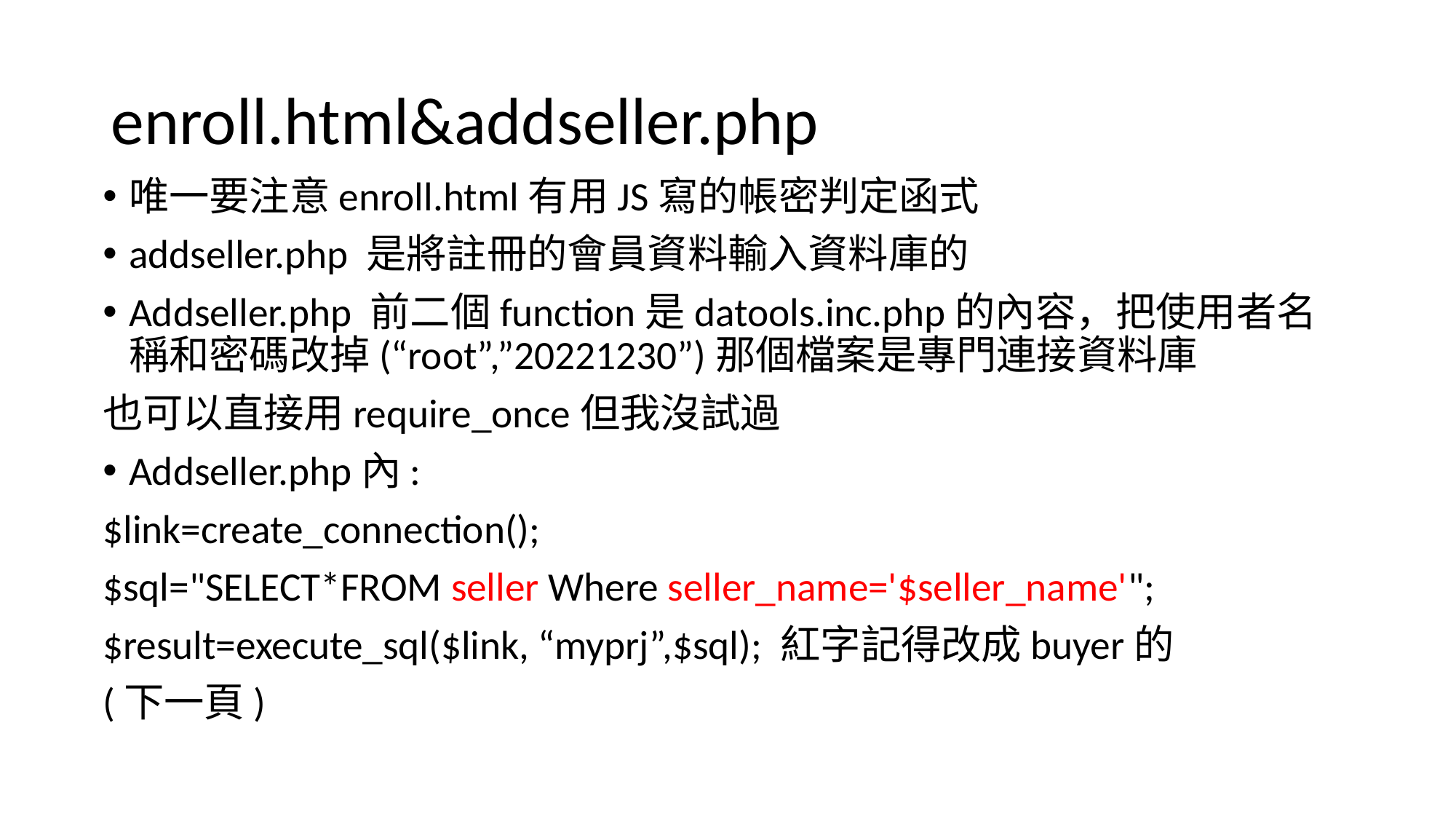

# enroll.html&addseller.php
唯一要注意enroll.html有用JS寫的帳密判定函式
addseller.php 是將註冊的會員資料輸入資料庫的
Addseller.php 前二個function是datools.inc.php的內容，把使用者名稱和密碼改掉(“root”,”20221230”)那個檔案是專門連接資料庫
也可以直接用require_once但我沒試過
Addseller.php內:
$link=create_connection();
$sql="SELECT*FROM seller Where seller_name='$seller_name'";
$result=execute_sql($link, “myprj”,$sql); 紅字記得改成buyer的
(下一頁)